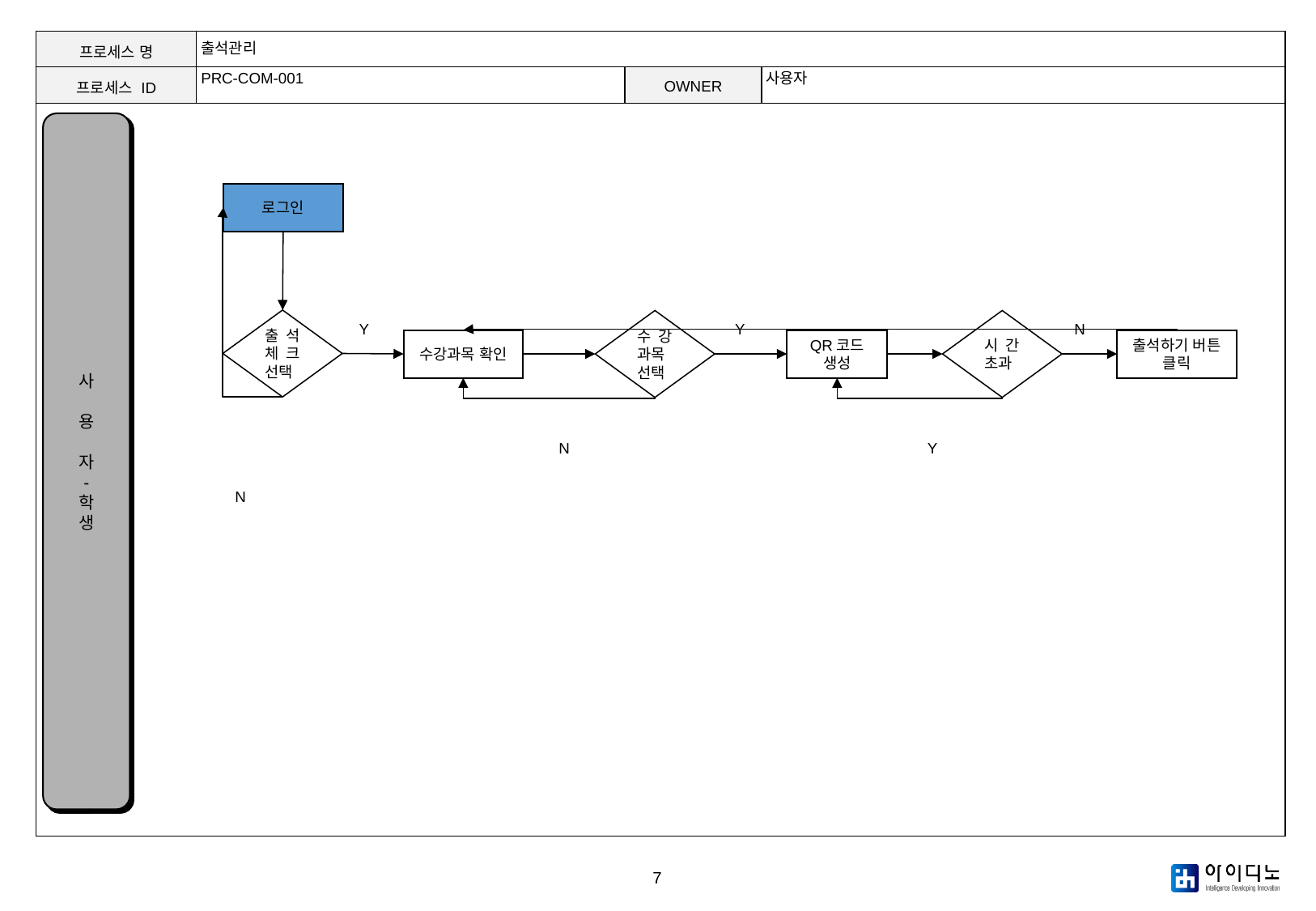

# 출석관리
PRC-COM-001
사용자
사

용

자
-
학
생

로그인
출석체크 선택
수강과목
선택
시간초과
Y
Y
N
QR코드 생성
수강과목 확인
출석하기 버튼 클릭
N
Y

N